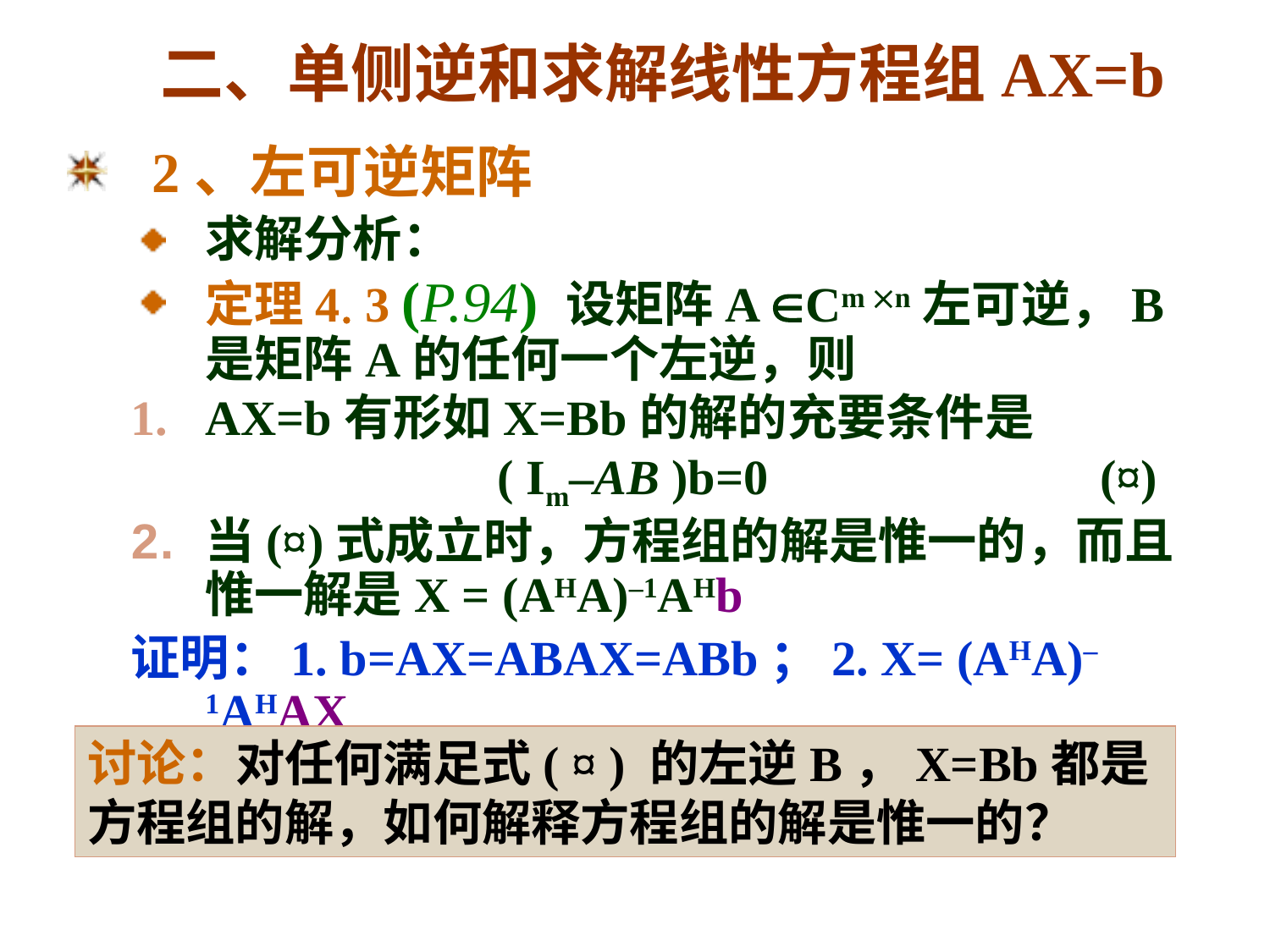

# 二、单侧逆和求解线性方程组AX=b
2、左可逆矩阵
求解分析：
定理4. 3 (P.94) 设矩阵A ∈Cm ×n左可逆，B是矩阵A的任何一个左逆，则
AX=b有形如X=Bb的解的充要条件是                                          ( Im–AB )b=0                           (¤)
当(¤)式成立时，方程组的解是惟一的，而且惟一解是X = (AHA)–1AHb
证明：1. b=AX=ABAX=ABb；2. X= (AHA)–1AHAX
讨论：对任何满足式( ¤ ) 的左逆B，X=Bb都是方程组的解，如何解释方程组的解是惟一的？